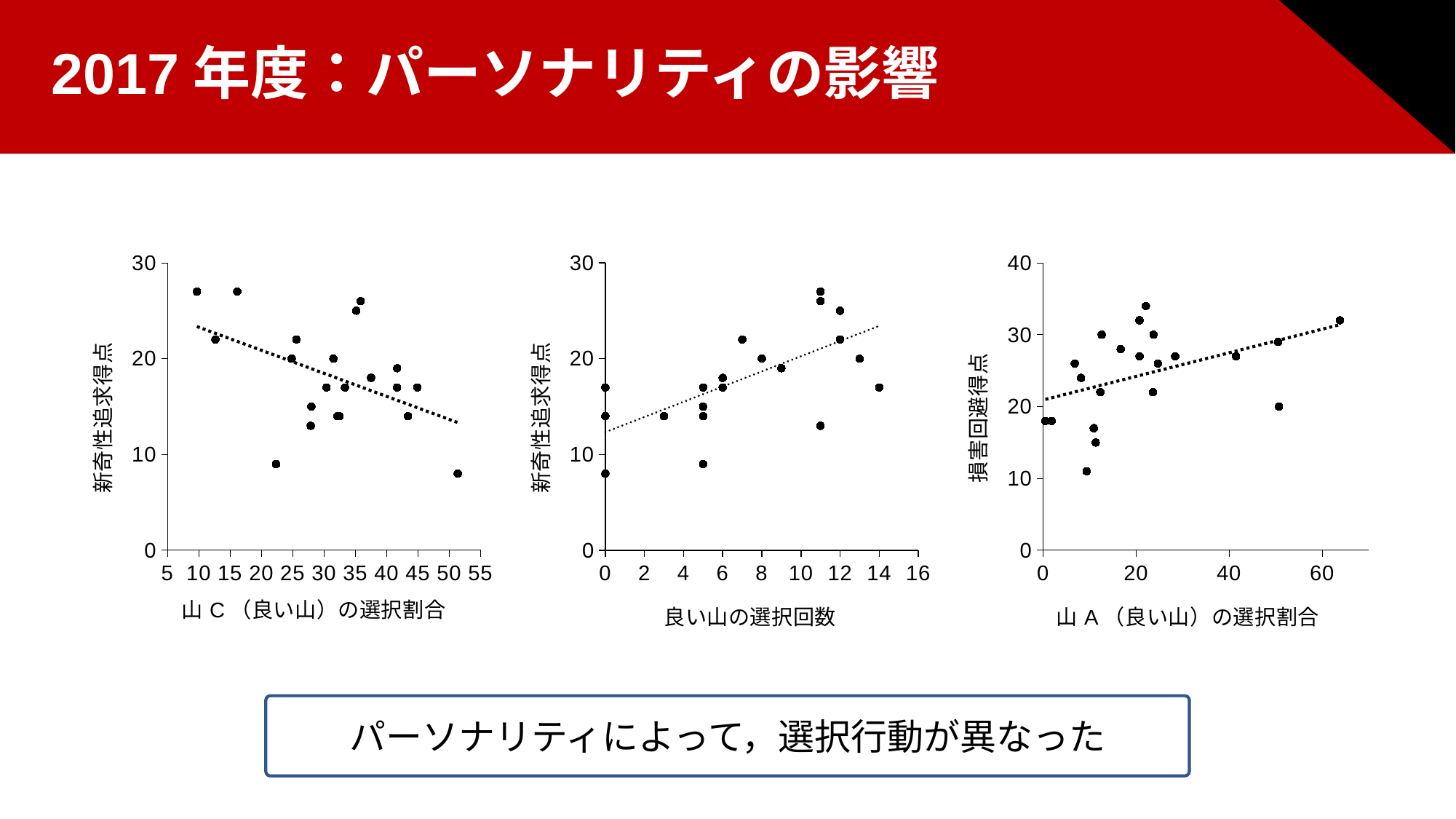

2017年度：パーソナリティの影響

### Chart

| Category |  |
|---|---|

### Chart

| Category |  |
|---|---|

### Chart

| Category |  |
|---|---|
パーソナリティによって，選択行動が異なった